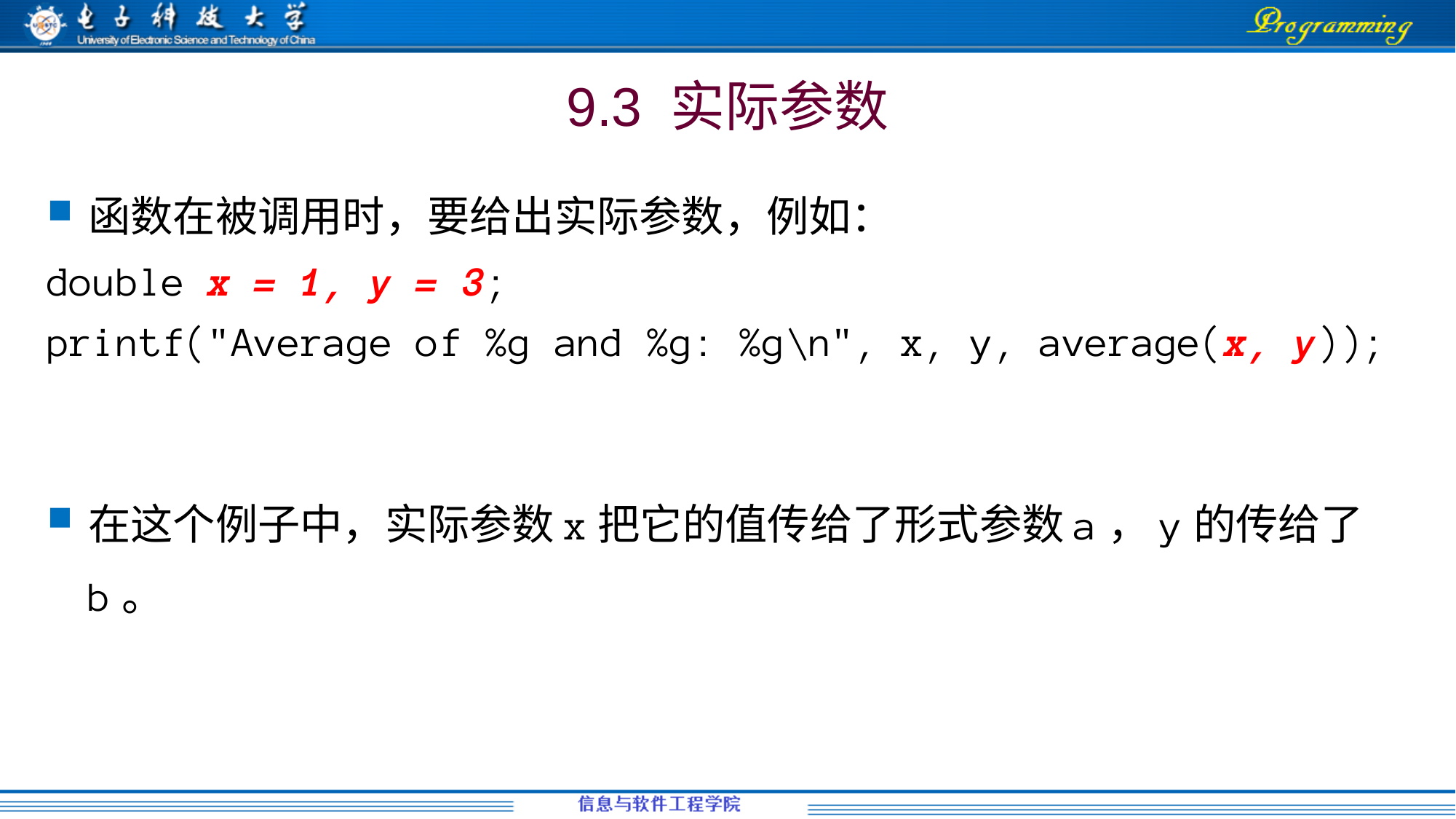

# 9.3 实际参数
函数在被调用时，要给出实际参数，例如：

double x = 1, y = 3;

printf("Average of %g and %g: %g\n", x, y, average(x, y));

在这个例子中，实际参数x把它的值传给了形式参数a，y的传给了b。